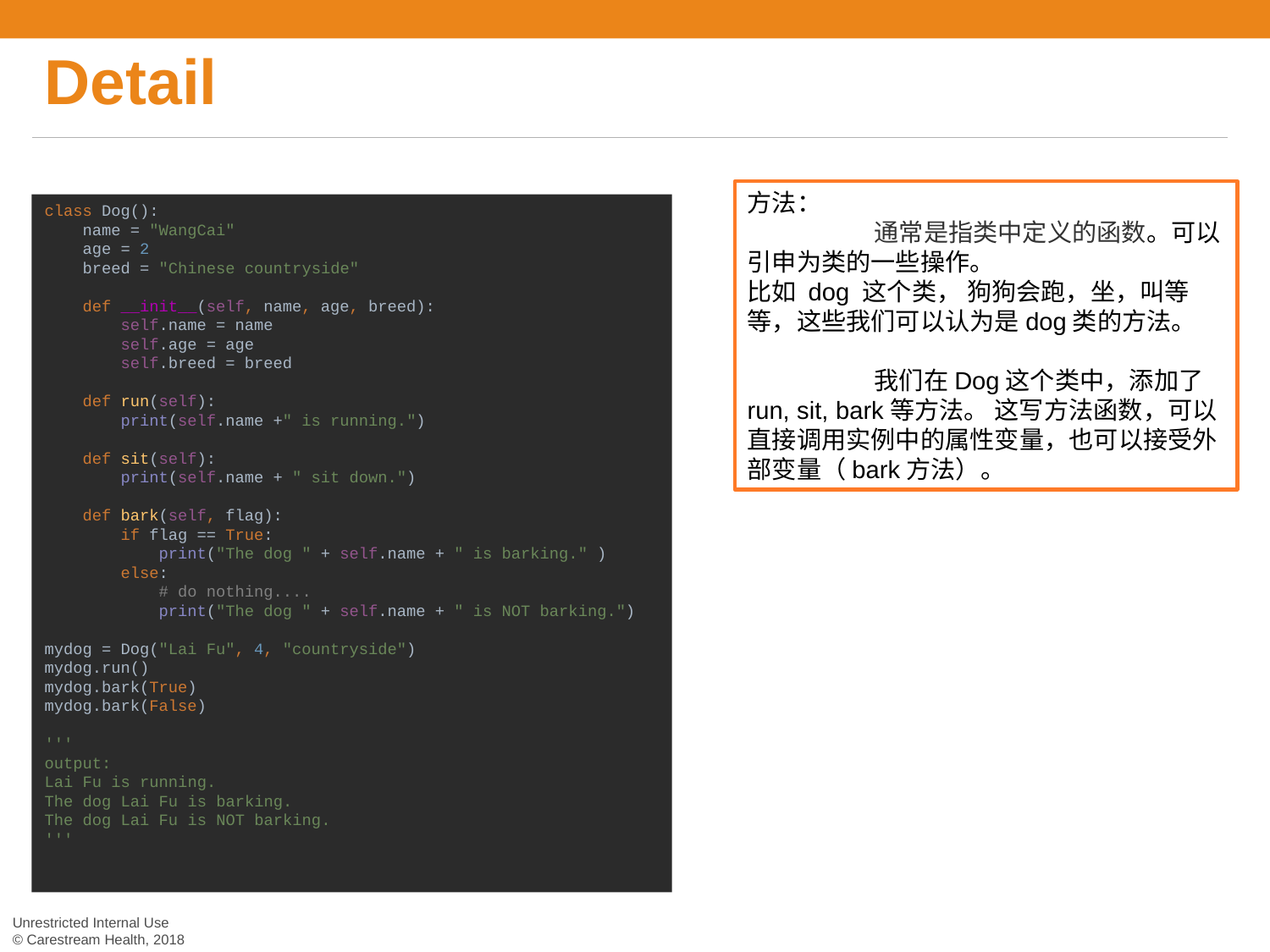

# Detail
class Dog():
    name = "WangCai"
    age = 2
    breed = "Chinese countryside"
    def __init__(self, name, age, breed):
        self.name = name
        self.age = age
        self.breed = breed
    def run(self):
        print(self.name +" is running.")
    def sit(self):
        print(self.name + " sit down.")
    def bark(self, flag):
        if flag == True:
            print("The dog " + self.name + " is barking." )
        else:
            # do nothing....
            print("The dog " + self.name + " is NOT barking.")
mydog = Dog("Lai Fu", 4, "countryside")
mydog.run()
mydog.bark(True)
mydog.bark(False)
'''
output:
Lai Fu is running.
The dog Lai Fu is barking.
The dog Lai Fu is NOT barking.
'''
方法：
	通常是指类中定义的函数。可以引申为类的一些操作。
比如 dog 这个类， 狗狗会跑，坐，叫等等，这些我们可以认为是dog类的方法。

	我们在Dog这个类中，添加了run, sit, bark等方法。 这写方法函数，可以直接调用实例中的属性变量，也可以接受外部变量（bark方法）。
Unrestricted Internal Use
© Carestream Health, 2018